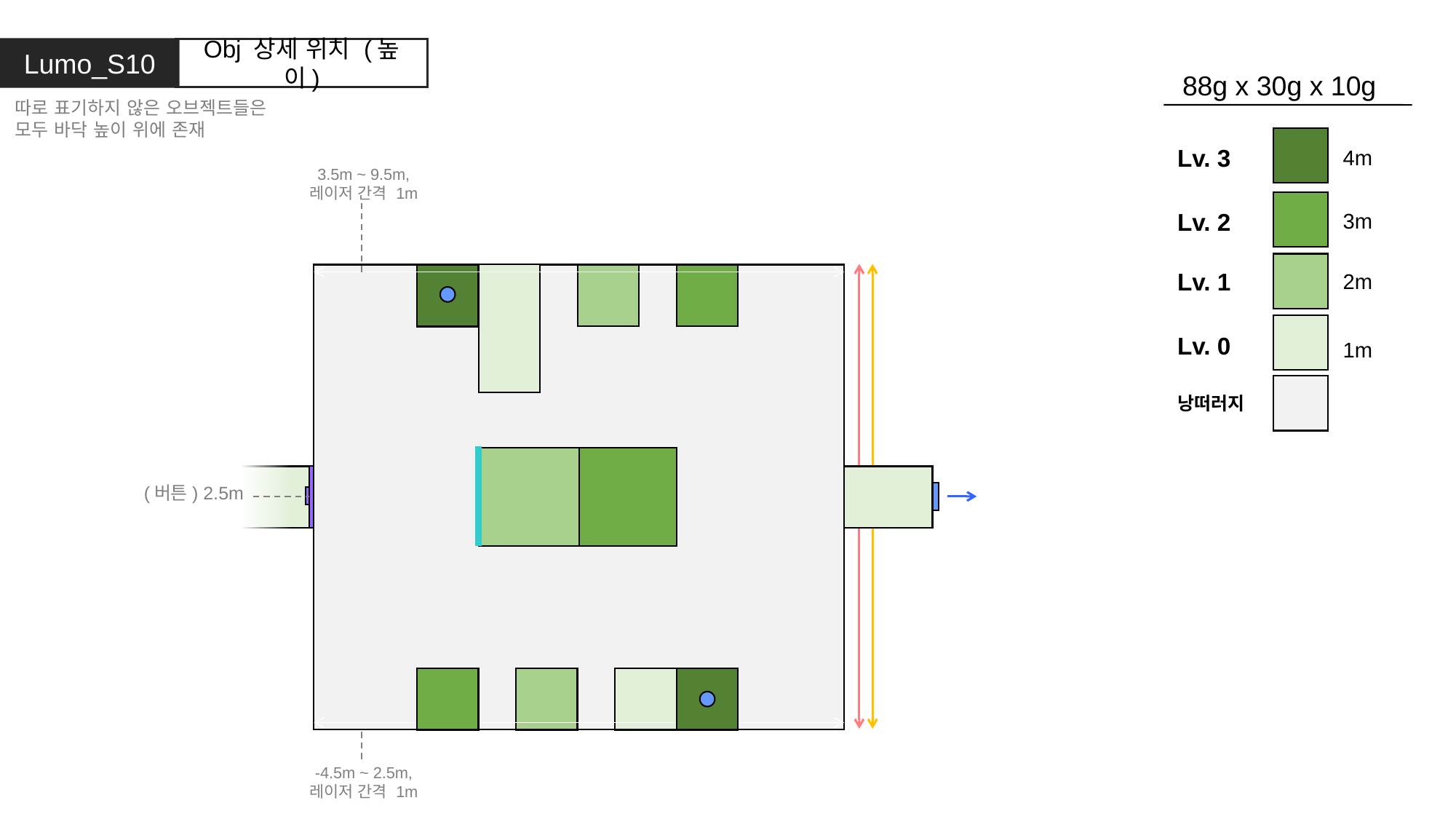

Lumo_S10
Obj 상세 위치 (높이)
88g x 30g x 10g
따로 표기하지 않은 오브젝트들은 모두 바닥 높이 위에 존재

Lv. 3
4m

Lv. 2
3m

Lv. 1
2m

Lv. 0
1m

낭떠러지
3.5m ~ 9.5m,
레이저 간격 1m

(버튼) 2.5m
-4.5m ~ 2.5m,
레이저 간격 1m